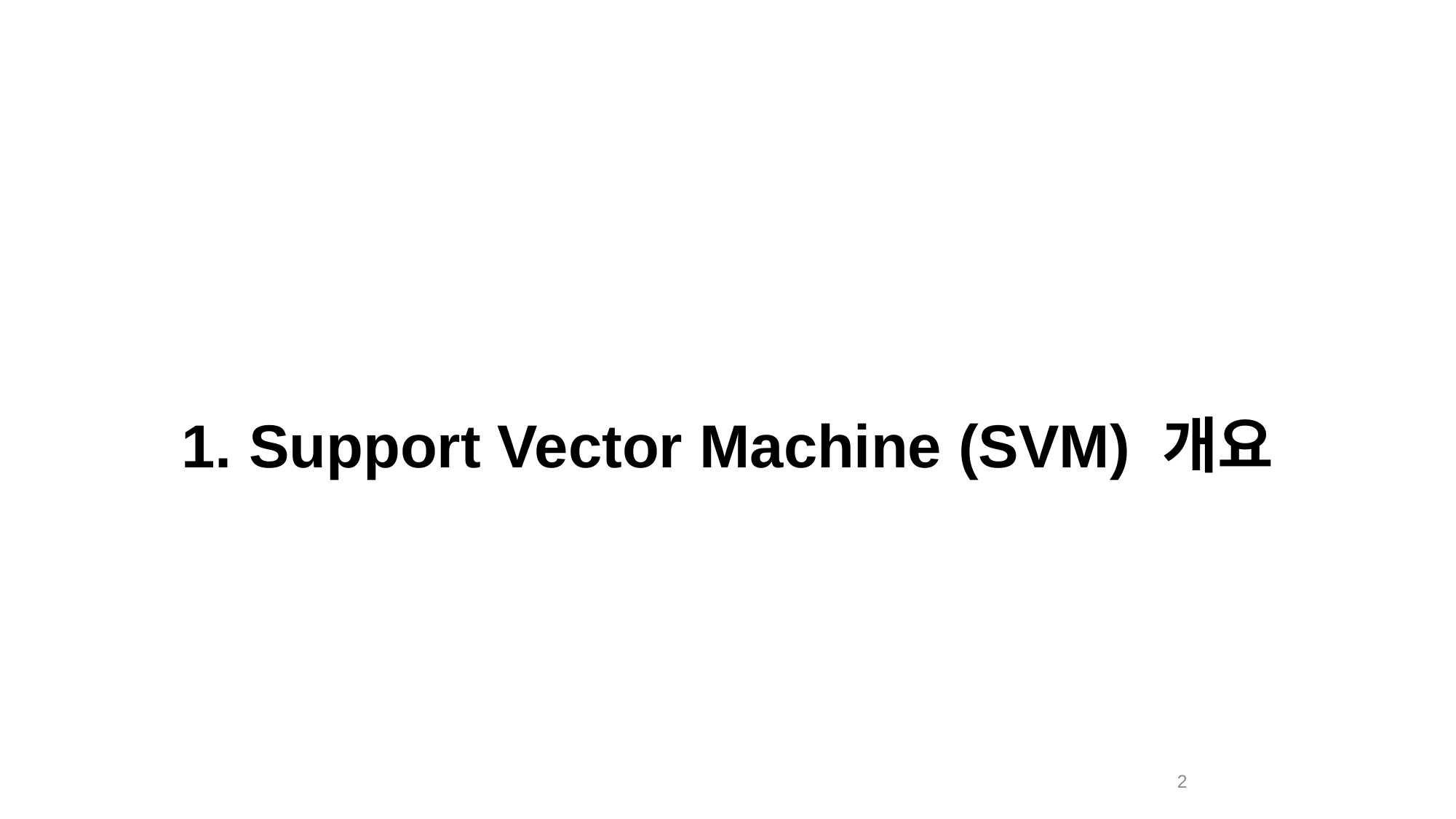

1. Support Vector Machine (SVM) 개요
2